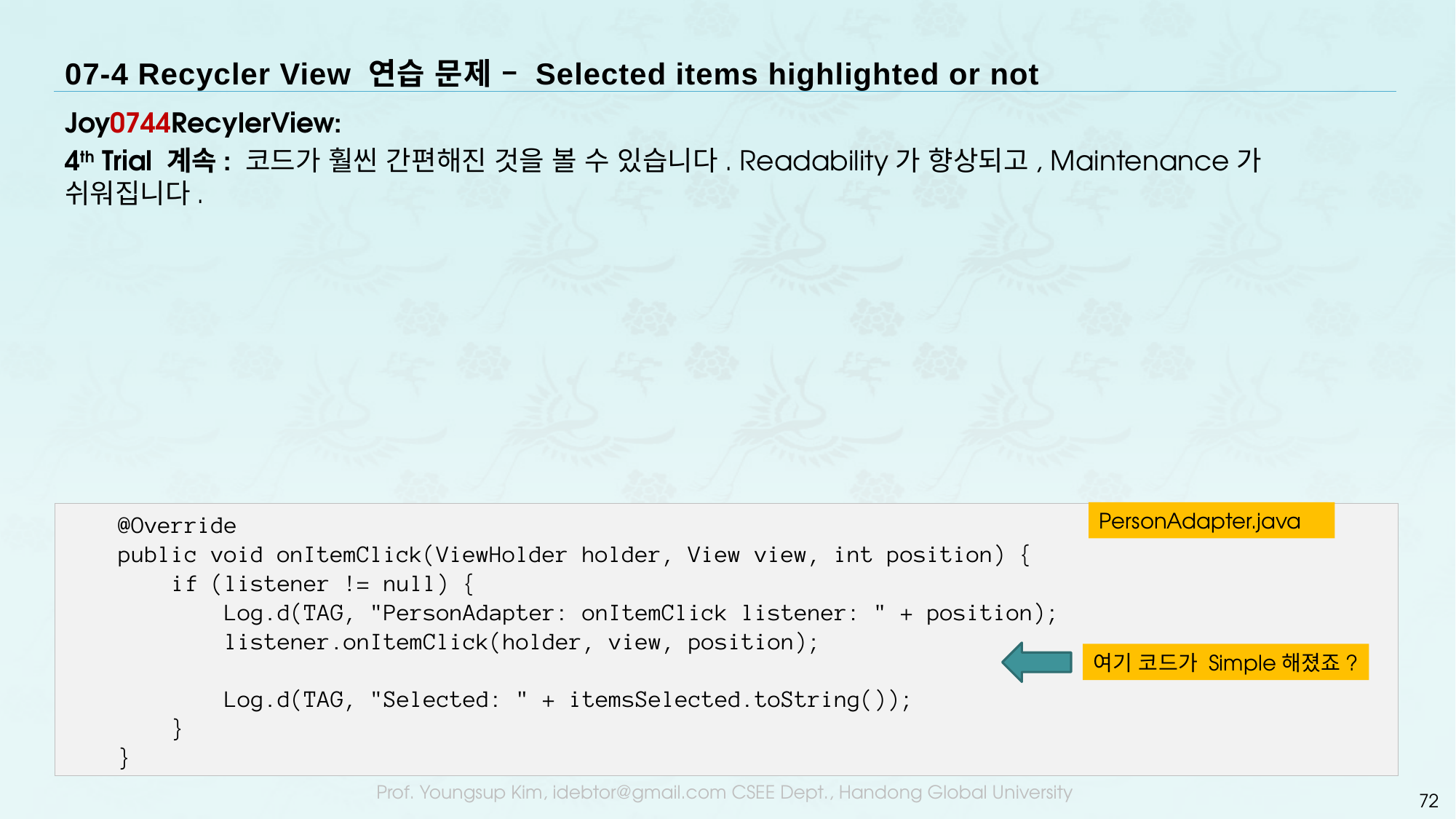

# 07-4 Recycler View 연습 문제 – Selected items highlighted or not
Joy0744RecylerView:
4th Trial 계속: 코드가 훨씬 간편해진 것을 볼 수 있습니다. Readability가 향상되고, Maintenance가 쉬워집니다.

PersonAdapter.java
    @Override
    public void onItemClick(ViewHolder holder, View view, int position) {
        if (listener != null) {
            Log.d(TAG, "PersonAdapter: onItemClick listener: " + position);
            listener.onItemClick(holder, view, position);

            Log.d(TAG, "Selected: " + itemsSelected.toString());
        }
    }

여기 코드가 Simple해졌죠?
72